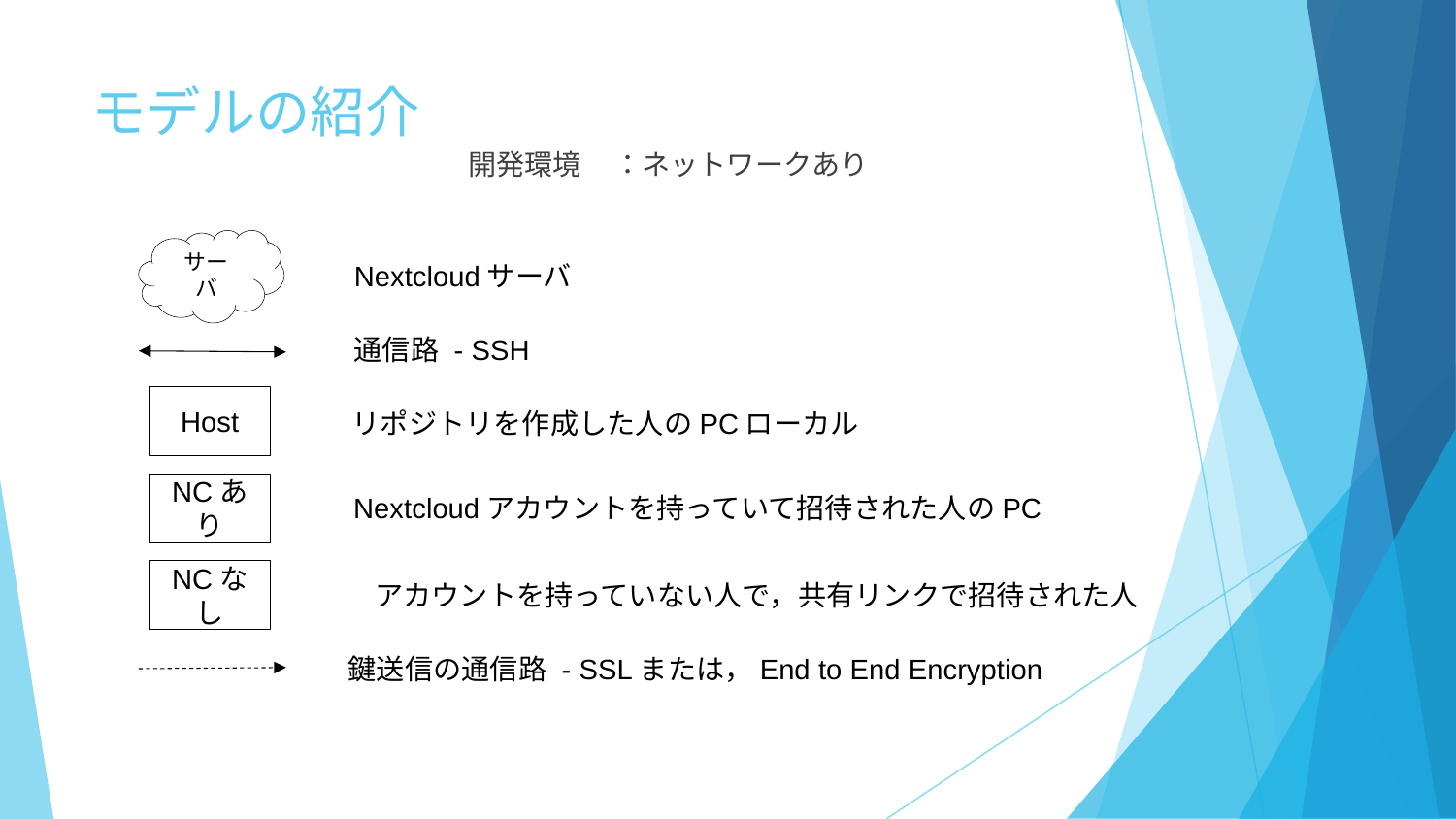

# モデルの紹介
開発環境	：ネットワークあり
サーバ
Nextcloudサーバ
通信路 - SSH
Host
リポジトリを作成した人のPCローカル
NCあり
Nextcloudアカウントを持っていて招待された人のPC
NCなし
アカウントを持っていない人で，共有リンクで招待された人
鍵送信の通信路 - SSLまたは，End to End Encryption